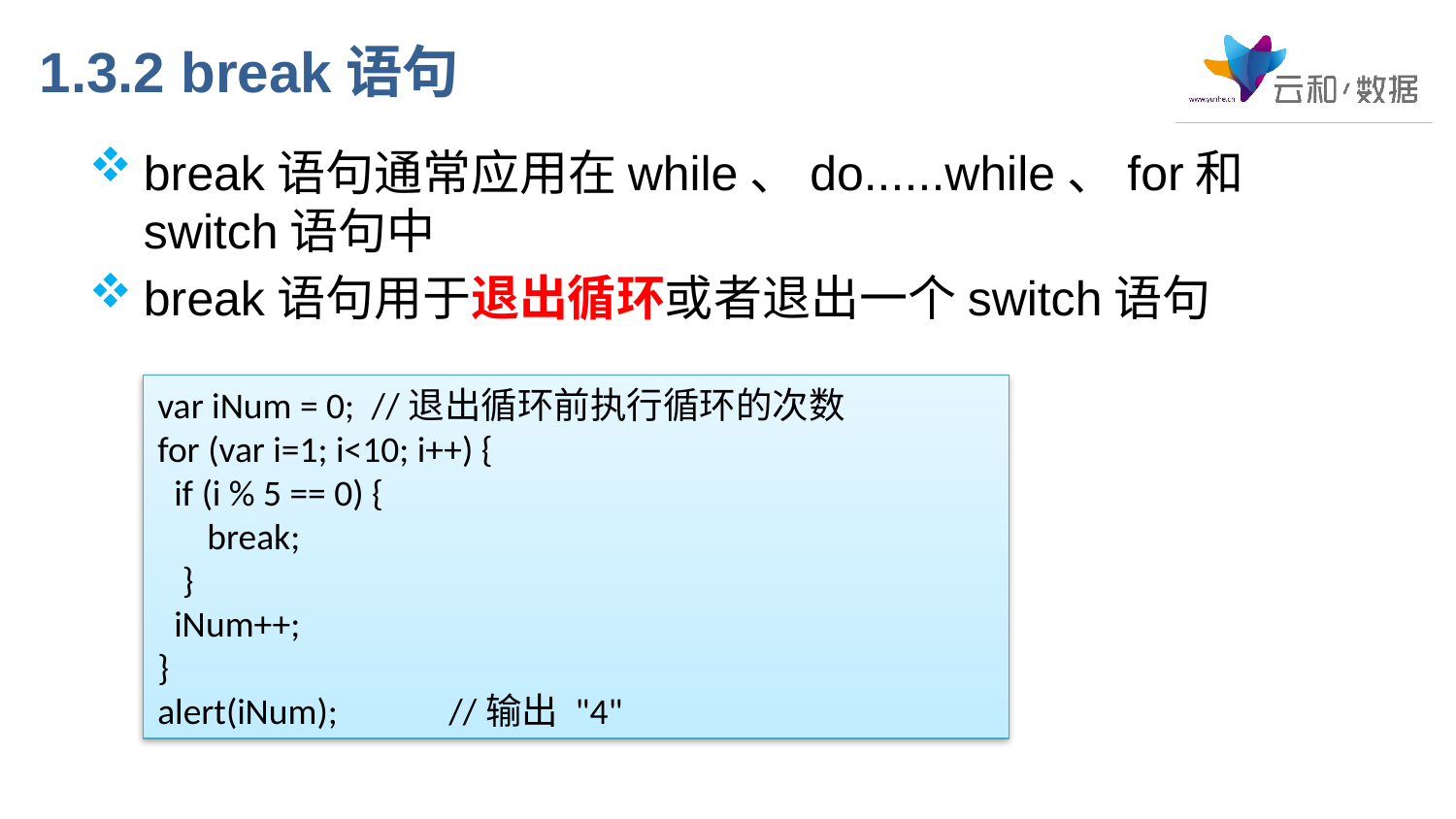

# 1.3.2 break语句
break语句通常应用在while、do......while、for和switch语句中
break语句用于退出循环或者退出一个switch语句
var iNum = 0;  //退出循环前执行循环的次数
for (var i=1; i<10; i++) {
  if (i % 5 == 0) {
      break;
   }
  iNum++;
}
alert(iNum);	//输出 "4"
15